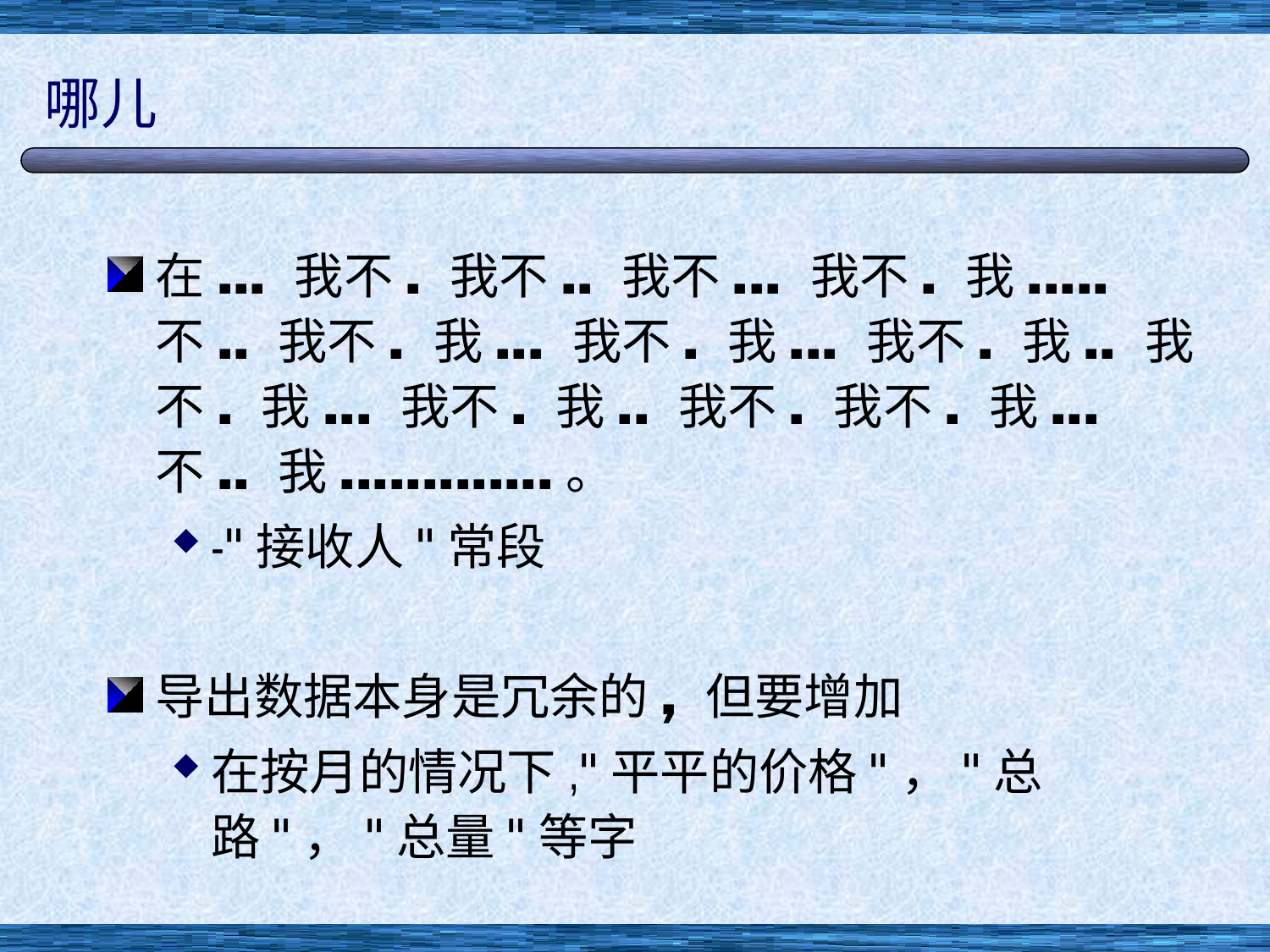

# 哪儿
在... 我不. 我不.. 我不... 我不. 我..... 不.. 我不. 我... 我不. 我... 我不. 我.. 我不. 我... 我不. 我.. 我不. 我不. 我... 不.. 我.............。
-"接收人"常段

导出数据本身是冗余的, 但要增加
在按月的情况下,"平平的价格"，"总路"，"总量"等字